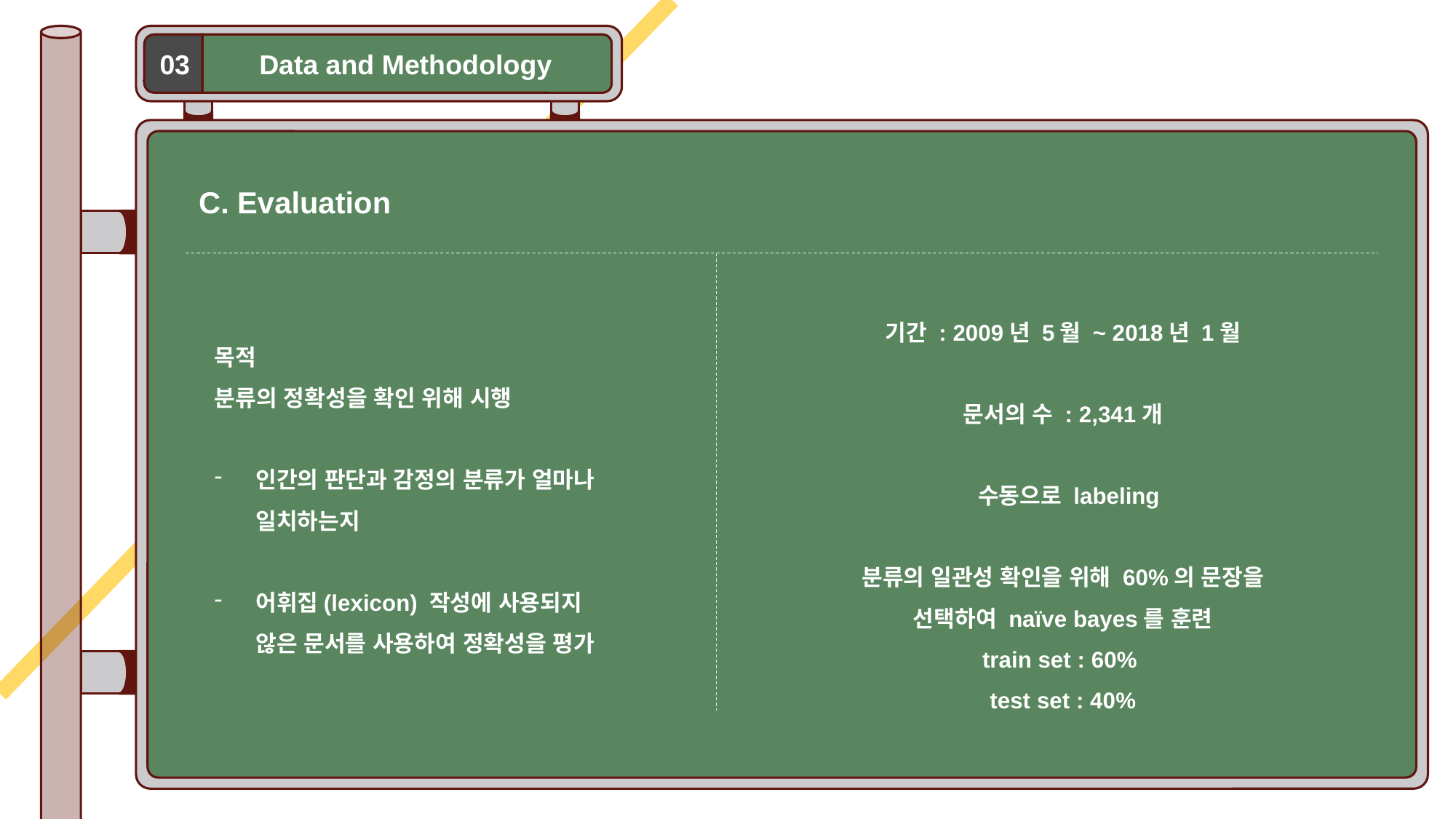

Data and Methodology

03
C. Evaluation
기간 : 2009년 5월 ~ 2018년 1월

문서의 수 : 2,341개

 수동으로 labeling

분류의 일관성 확인을 위해 60%의 문장을
선택하여 naïve bayes를 훈련
train set : 60%
test set : 40%
목적
분류의 정확성을 확인 위해 시행

인간의 판단과 감정의 분류가 얼마나 일치하는지

어휘집(lexicon) 작성에 사용되지   않은 문서를 사용하여 정확성을 평가